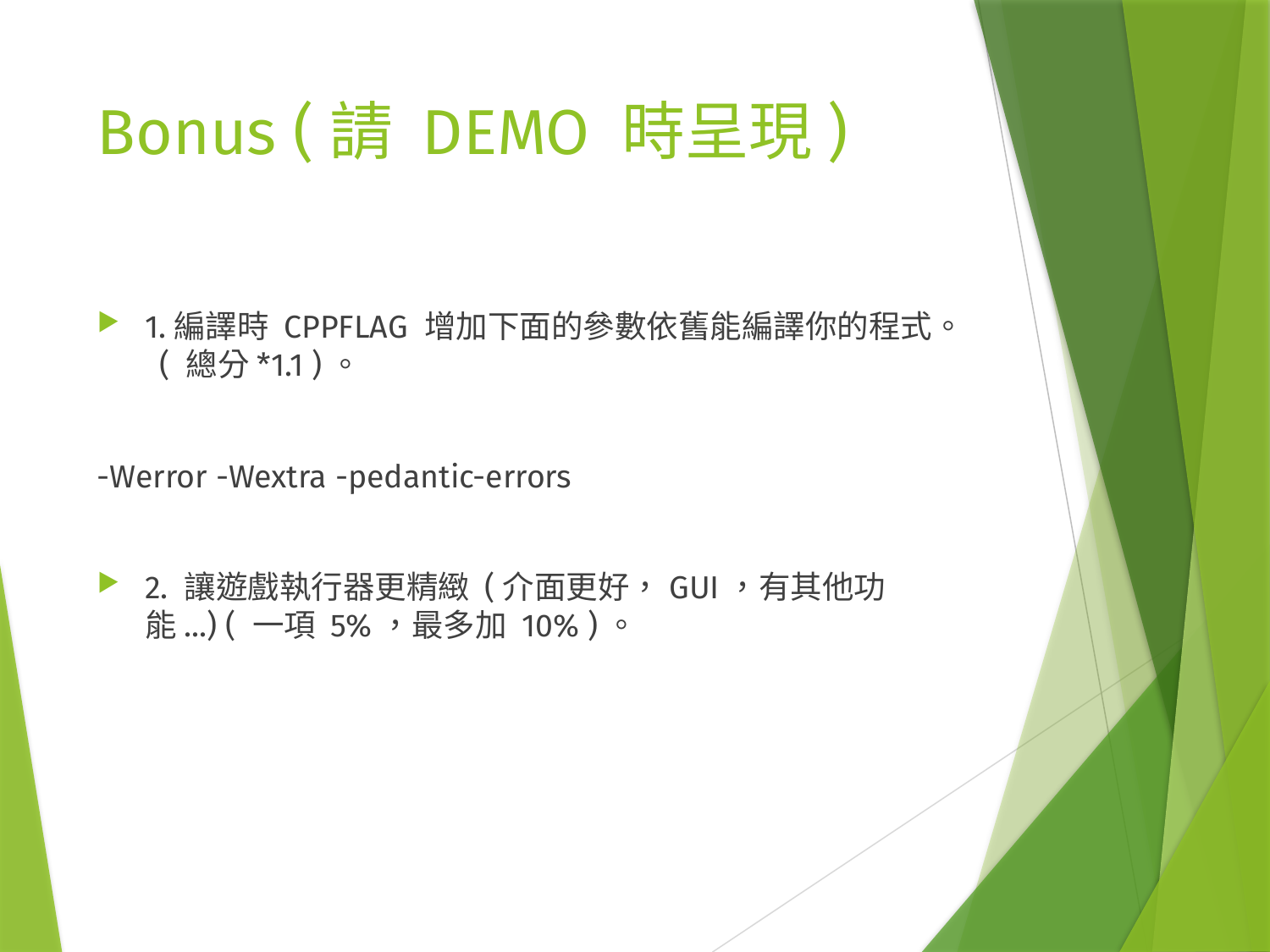

# Bonus (請 DEMO 時呈現)
1.編譯時 CPPFLAG 增加下面的參數依舊能編譯你的程式。 ( 總分*1.1 )。

-Werror -Wextra -pedantic-errors

2. 讓遊戲執行器更精緻 (介面更好，GUI，有其他功能...) ( 一項 5%，最多加 10% )。